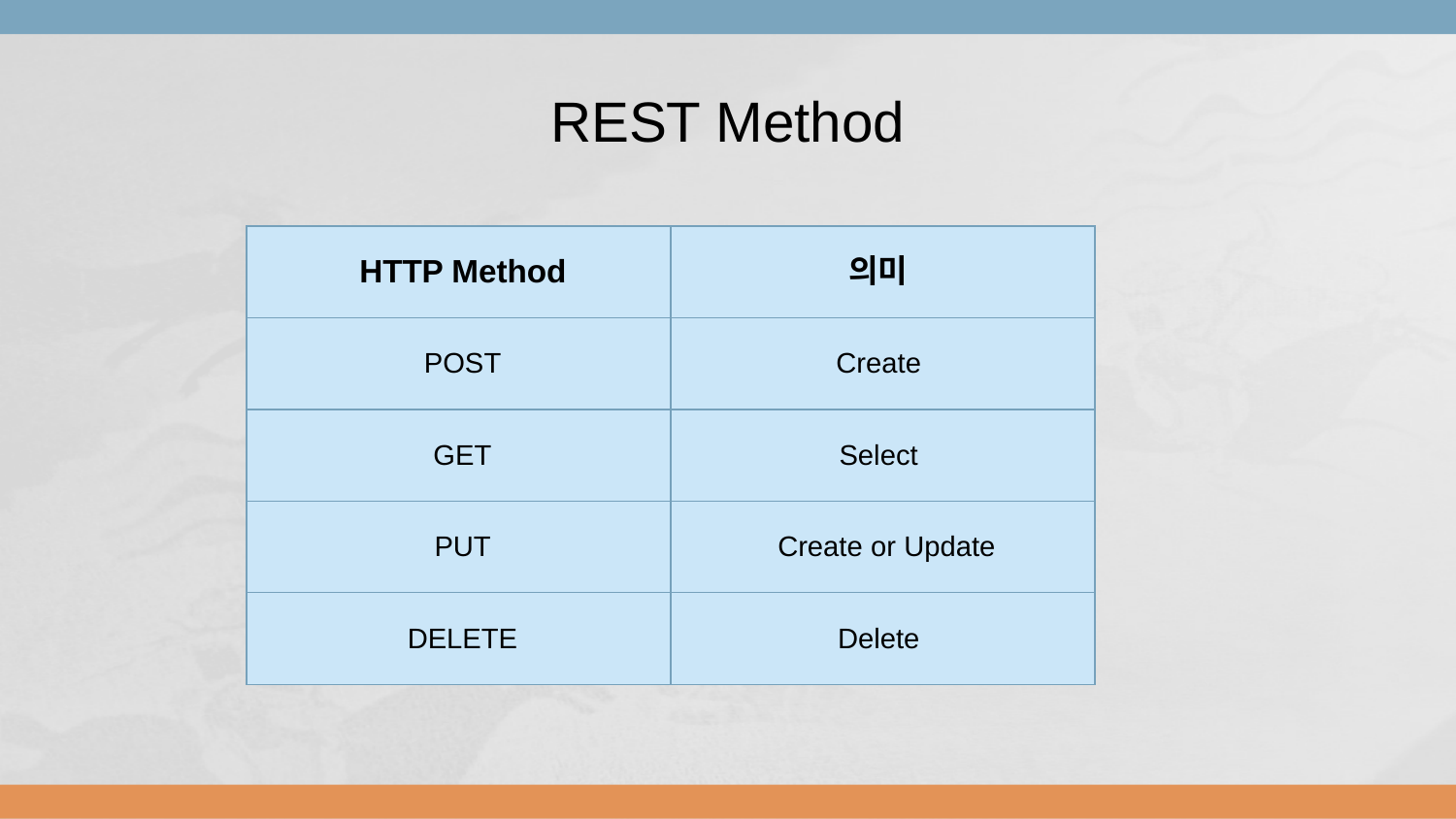

# REST Method
| HTTP Method | 의미 |
| --- | --- |
| POST | Create |
| GET | Select |
| PUT | Create or Update |
| DELETE | Delete |